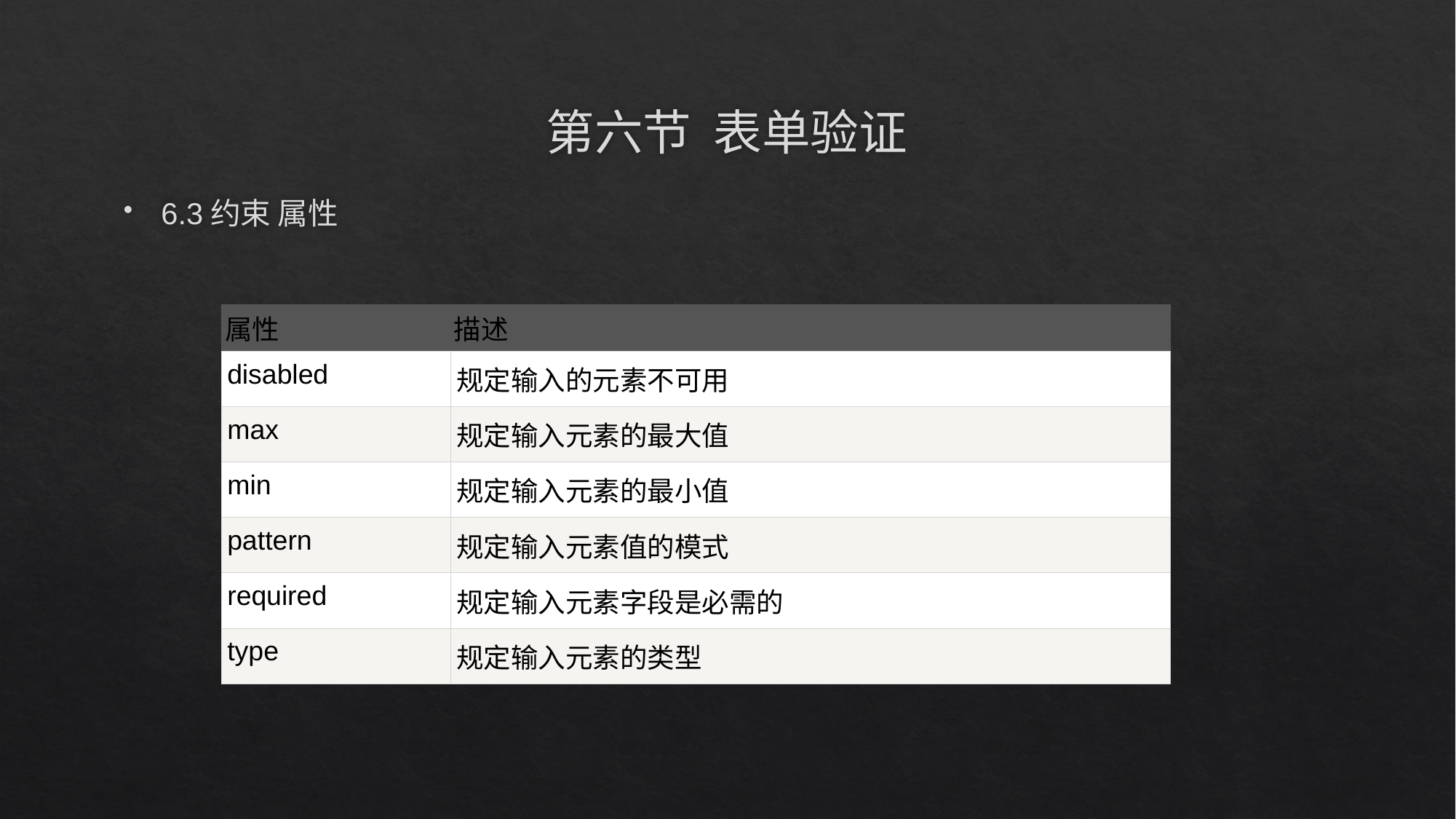

# 第六节  表单验证
6.3约束 属性
| 属性 | 描述 |
| --- | --- |
| disabled | 规定输入的元素不可用 |
| max | 规定输入元素的最大值 |
| min | 规定输入元素的最小值 |
| pattern | 规定输入元素值的模式 |
| required | 规定输入元素字段是必需的 |
| type | 规定输入元素的类型 |